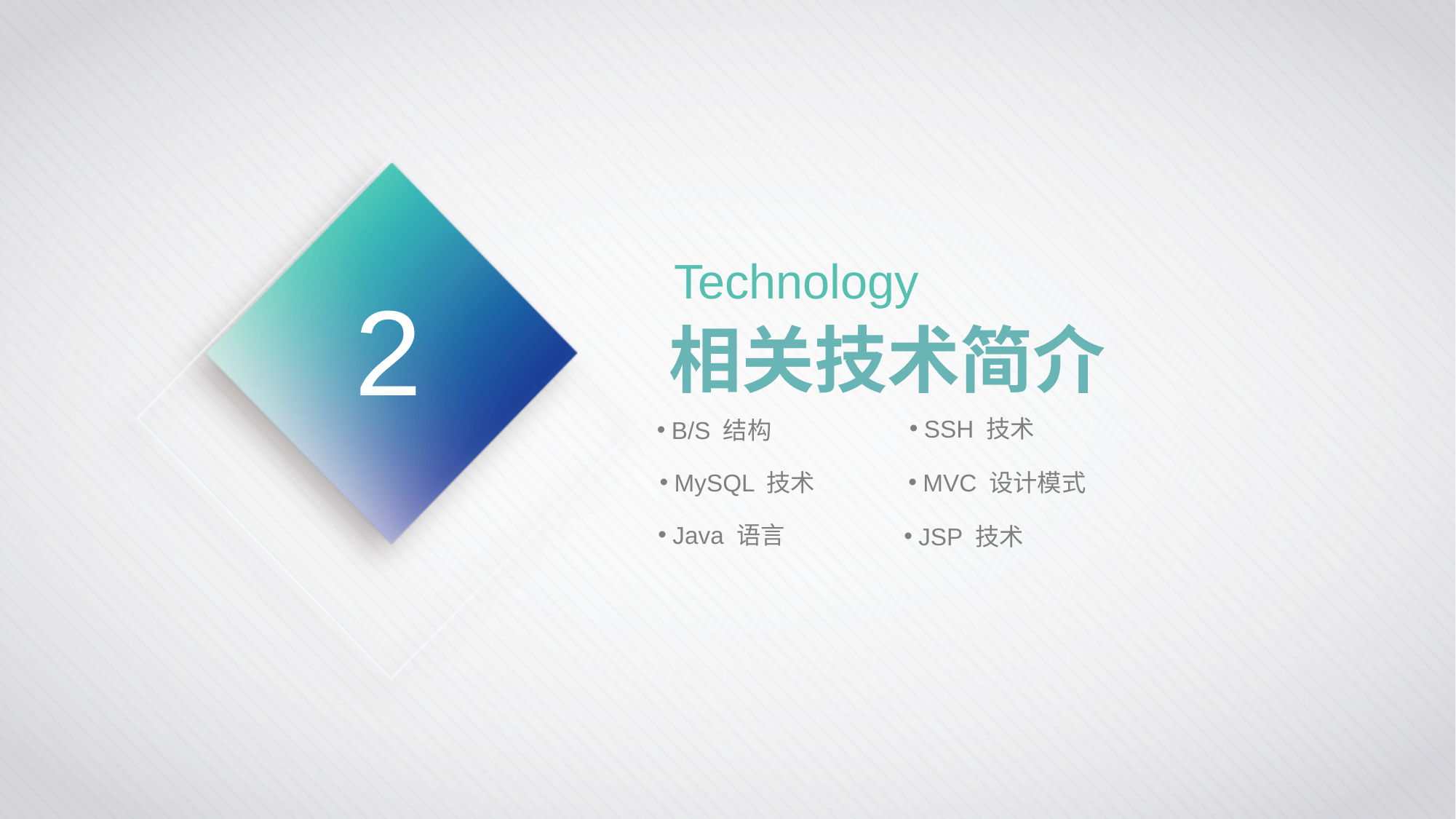

Technology
相关技术简介
2
SSH 技术
B/S 结构
MySQL 技术
MVC 设计模式
Java 语言
JSP 技术